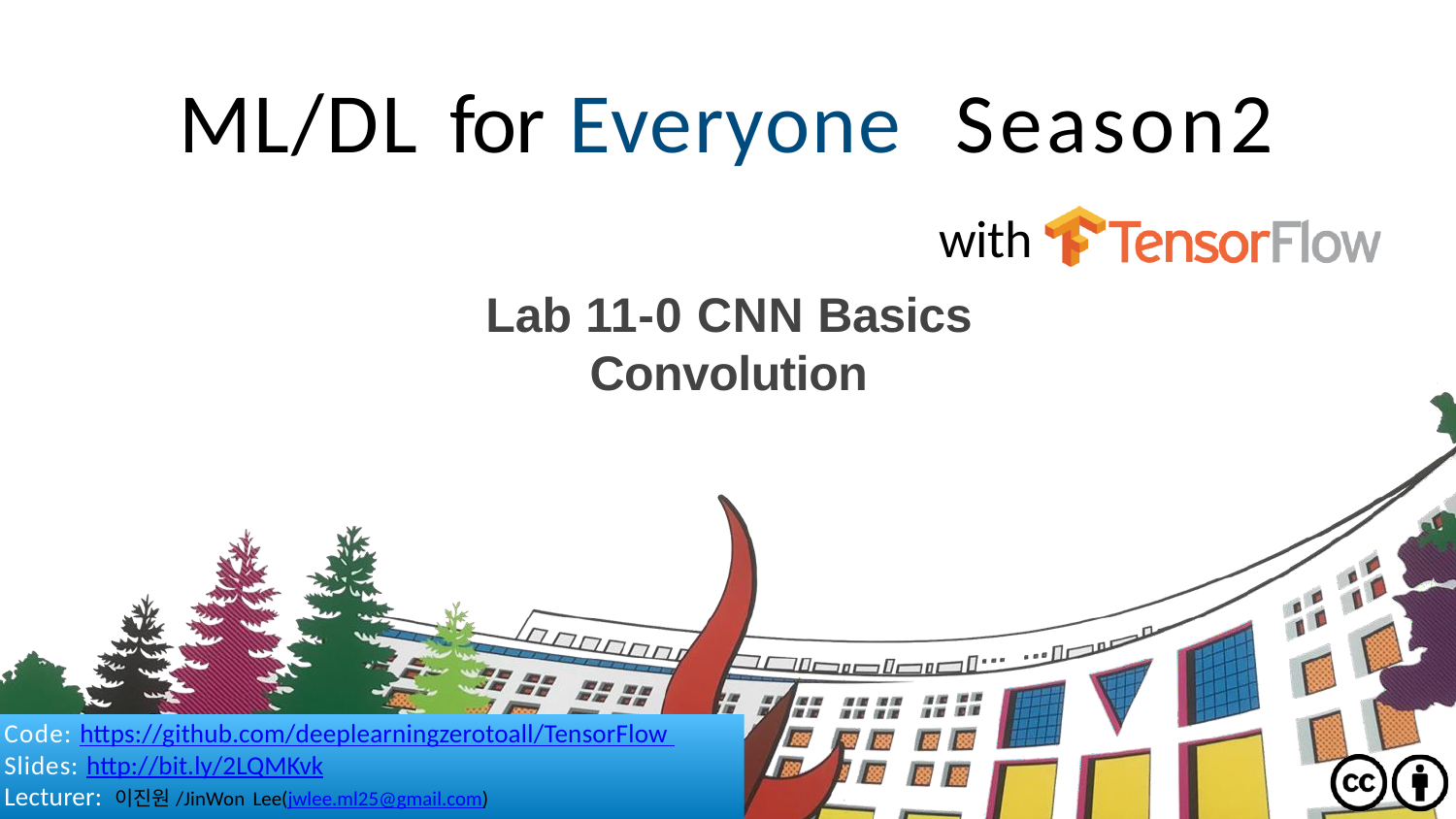

# ML/DL for Everyone	Season2
with
Lab 11-0 CNN Basics
Convolution

Code: https://github.com/deeplearningzerotoall/TensorFlow  Slides: http://bit.ly/2LQMKvk
Lecturer: 이진원/JinWon Lee(jwlee.ml25@gmail.com)